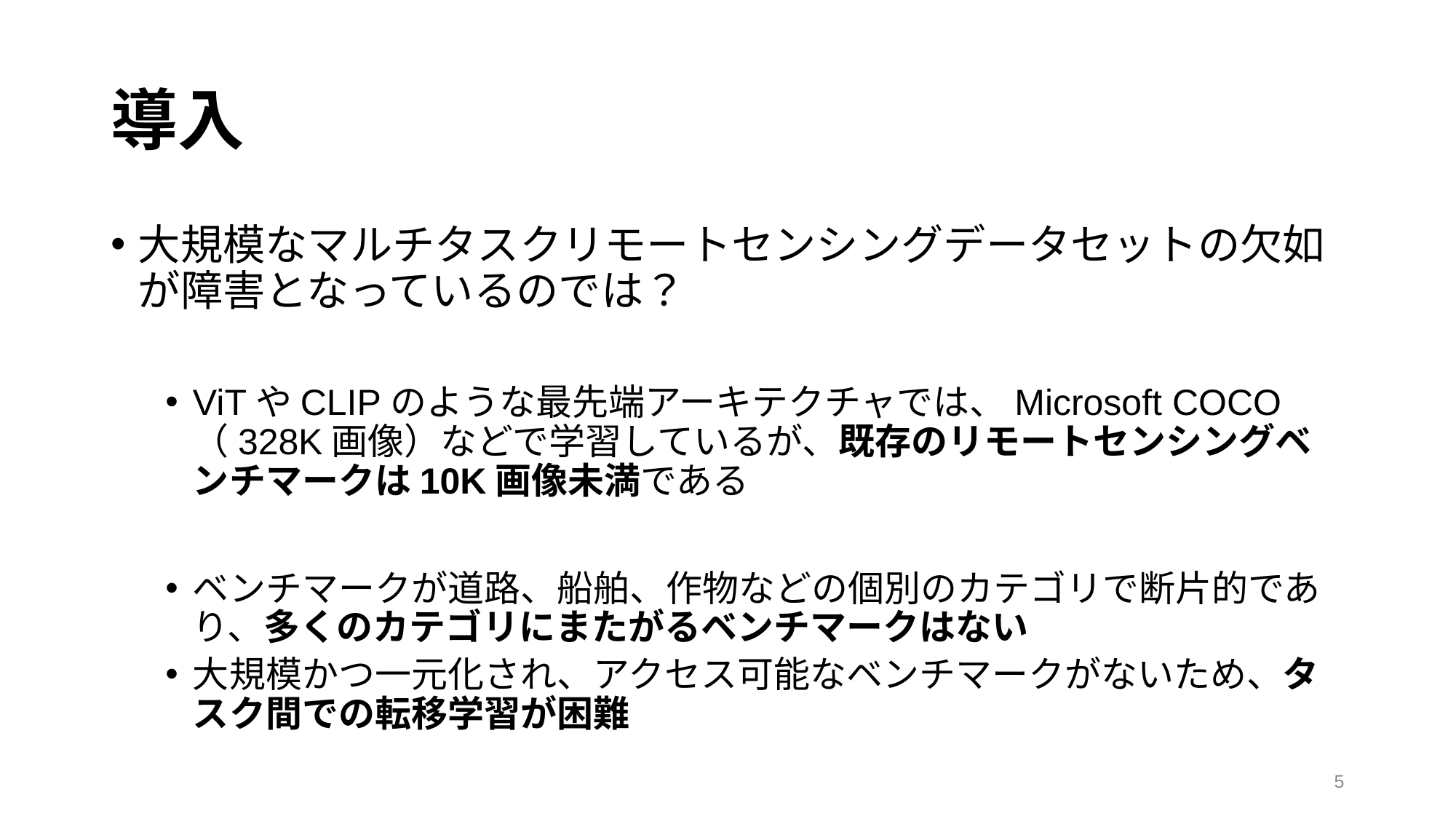

# 導入
大規模なマルチタスクリモートセンシングデータセットの欠如が障害となっているのでは？

ViTやCLIPのような最先端アーキテクチャでは、Microsoft COCO（328K画像）などで学習しているが、既存のリモートセンシングベンチマークは10K画像未満である

ベンチマークが道路、船舶、作物などの個別のカテゴリで断片的であり、多くのカテゴリにまたがるベンチマークはない
大規模かつ一元化され、アクセス可能なベンチマークがないため、タスク間での転移学習が困難
5